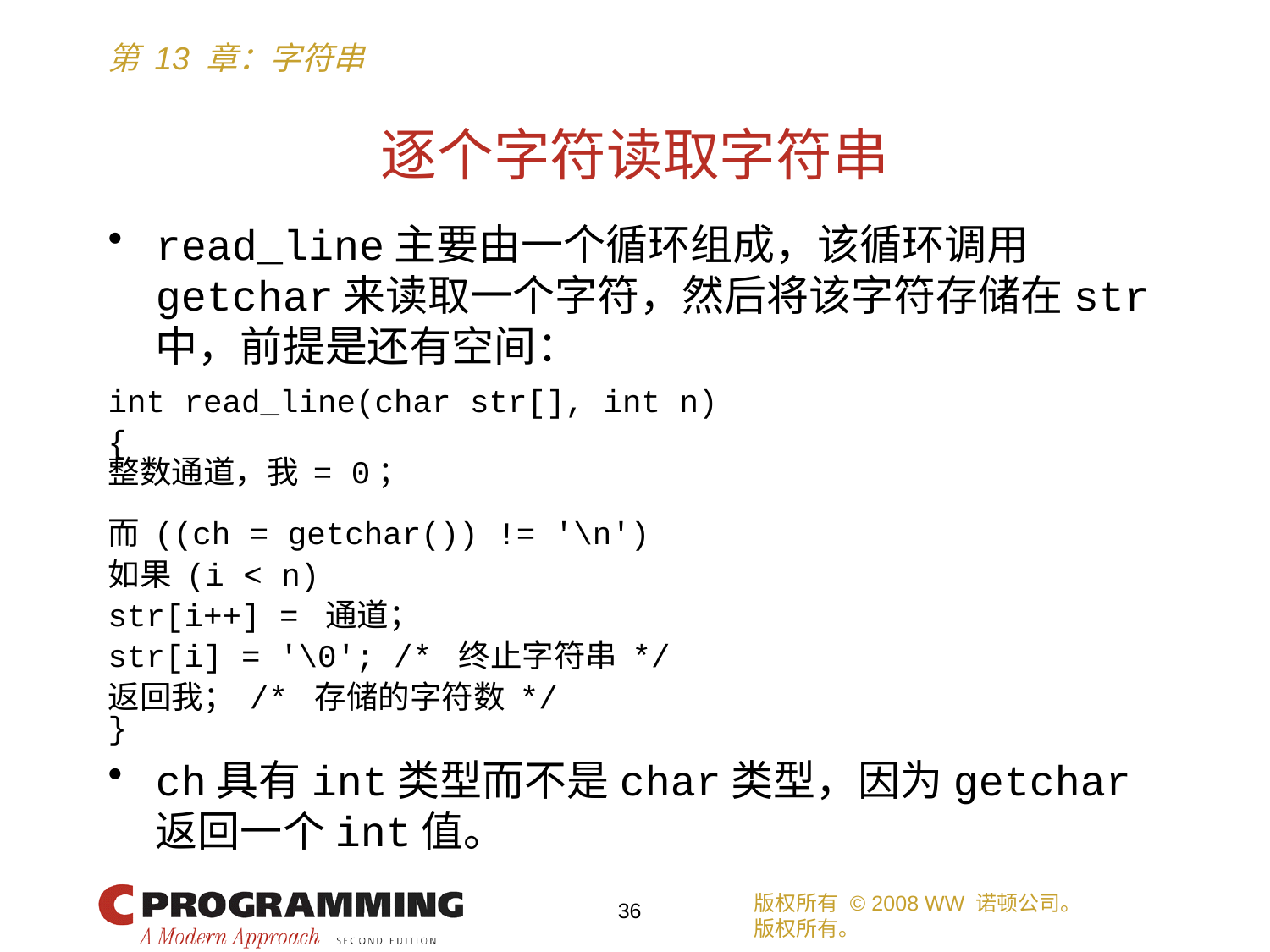

# 逐个字符读取字符串
read_line主要由一个循环组成，该循环调用getchar来读取一个字符，然后将该字符存储在str中，前提是还有空间：
int read_line(char str[], int n)
{
整数通道，我 = 0；

而 ((ch = getchar()) != '\n')
如果 (i < n)
str[i++] = 通道；
str[i] = '\0'; /* 终止字符串 */
返回我； /* 存储的字符数 */
}
ch具有int类型而不是char类型，因为getchar返回一个int值。
版权所有 © 2008 WW 诺顿公司。
版权所有。
36